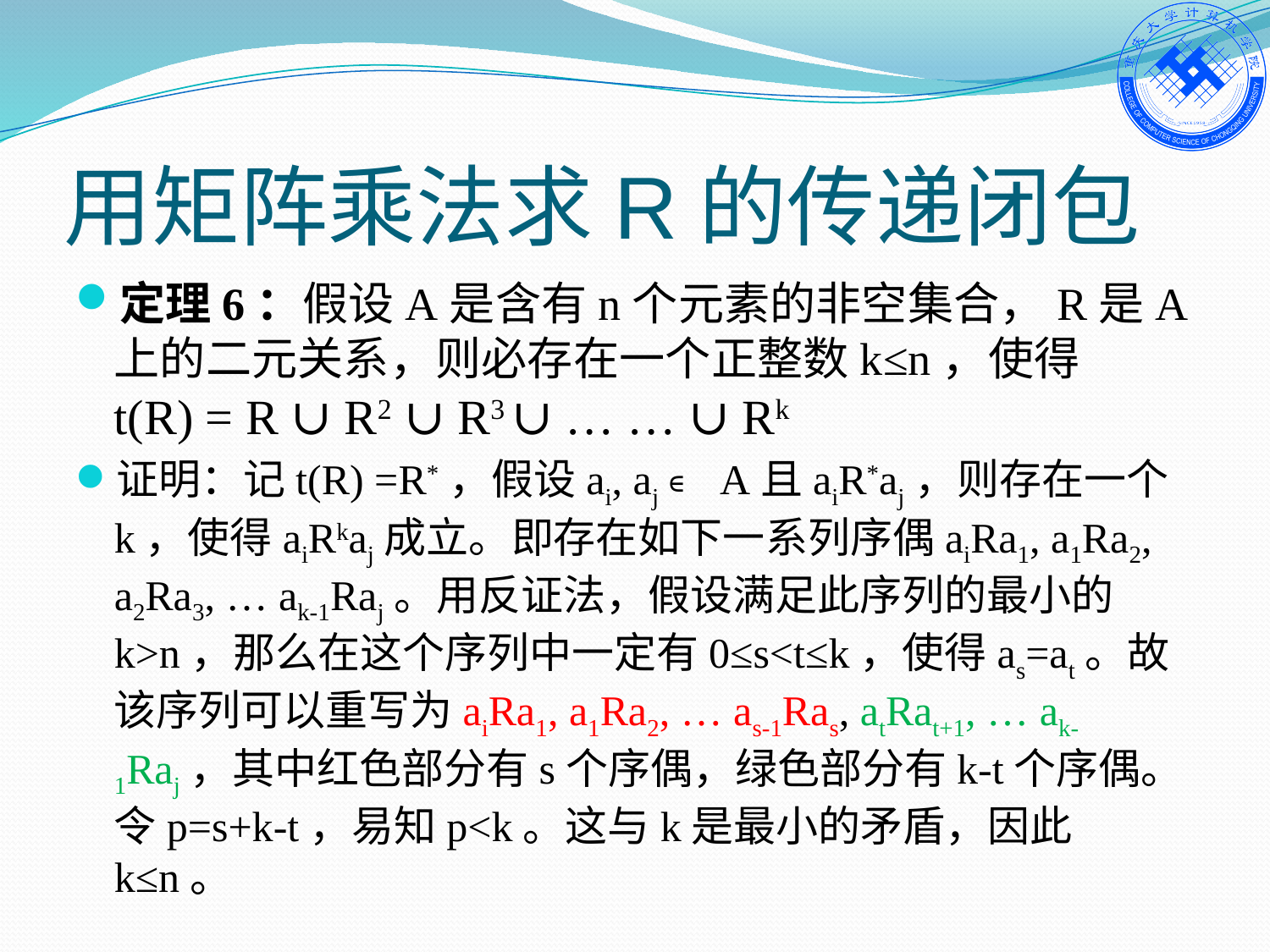

# 用矩阵乘法求R的传递闭包
定理6：假设A是含有n个元素的非空集合，R是A上的二元关系，则必存在一个正整数k≤n，使得
t(R) = R ∪ R2 ∪ R3 ∪ … … ∪ Rk
证明：记t(R) =R*，假设ai, aj ∊ A且aiR*aj，则存在一个k，使得aiRkaj成立。即存在如下一系列序偶aiRa1, a1Ra2, a2Ra3, … ak-1Raj。用反证法，假设满足此序列的最小的k>n，那么在这个序列中一定有0≤s<t≤k，使得as=at。故该序列可以重写为aiRa1, a1Ra2, … as-1Ras, atRat+1, … ak-1Raj，其中红色部分有s个序偶，绿色部分有k-t个序偶。令p=s+k-t，易知p<k。这与k是最小的矛盾，因此k≤n。